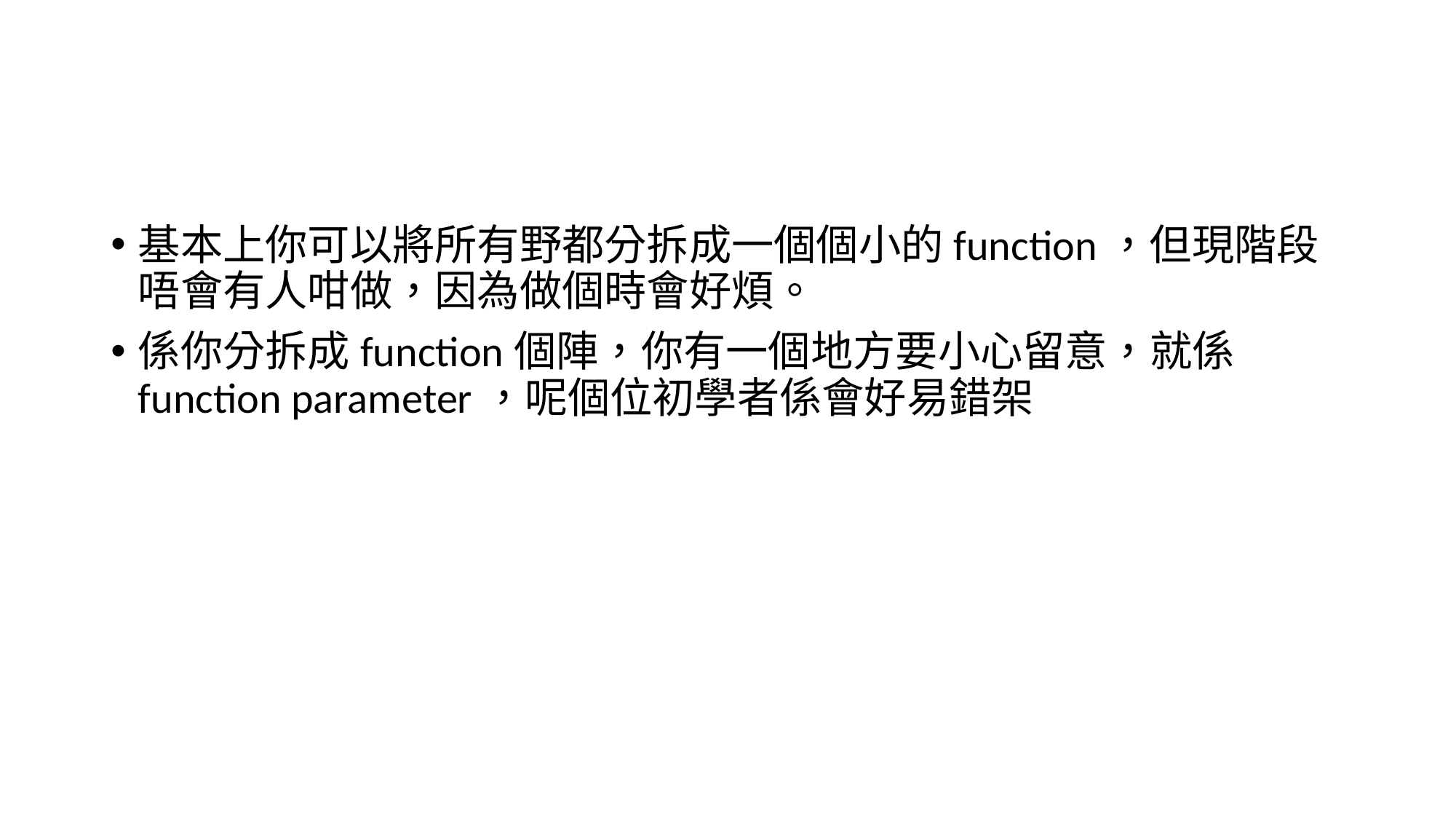

#
基本上你可以將所有野都分拆成一個個小的function，但現階段唔會有人咁做，因為做個時會好煩。
係你分拆成function個陣，你有一個地方要小心留意，就係function parameter，呢個位初學者係會好易錯架